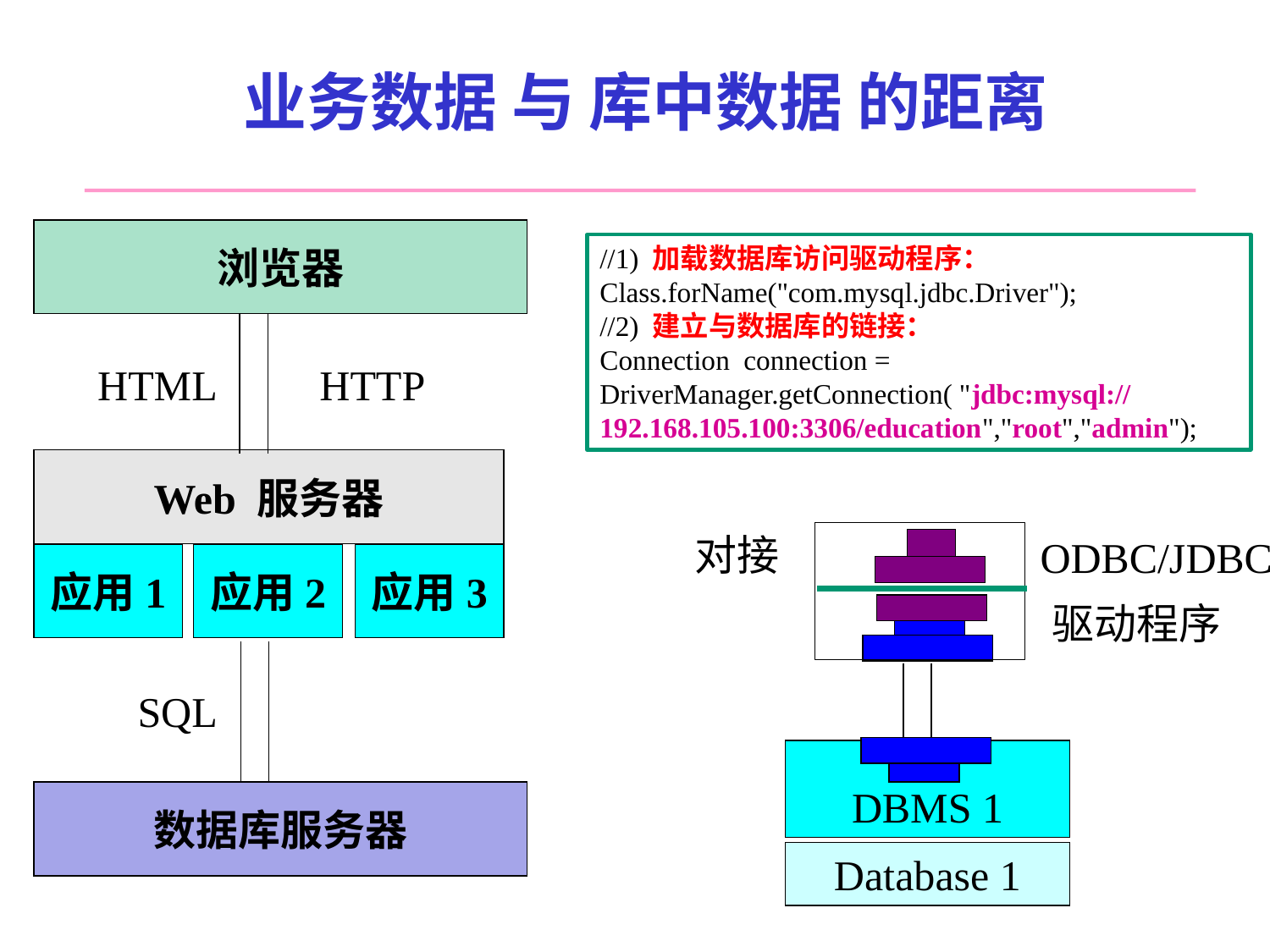

# 业务数据 与 库中数据 的距离
浏览器
HTML
HTTP
Web 服务器
应用1
应用2
应用3
SQL
数据库服务器
//1) 加载数据库访问驱动程序：
Class.forName("com.mysql.jdbc.Driver");
//2) 建立与数据库的链接：
Connection  connection = DriverManager.getConnection( "jdbc:mysql:// 192.168.105.100:3306/education","root","admin");
对接

ODBC/JDBC

驱动程序

DBMS 1

Database 1